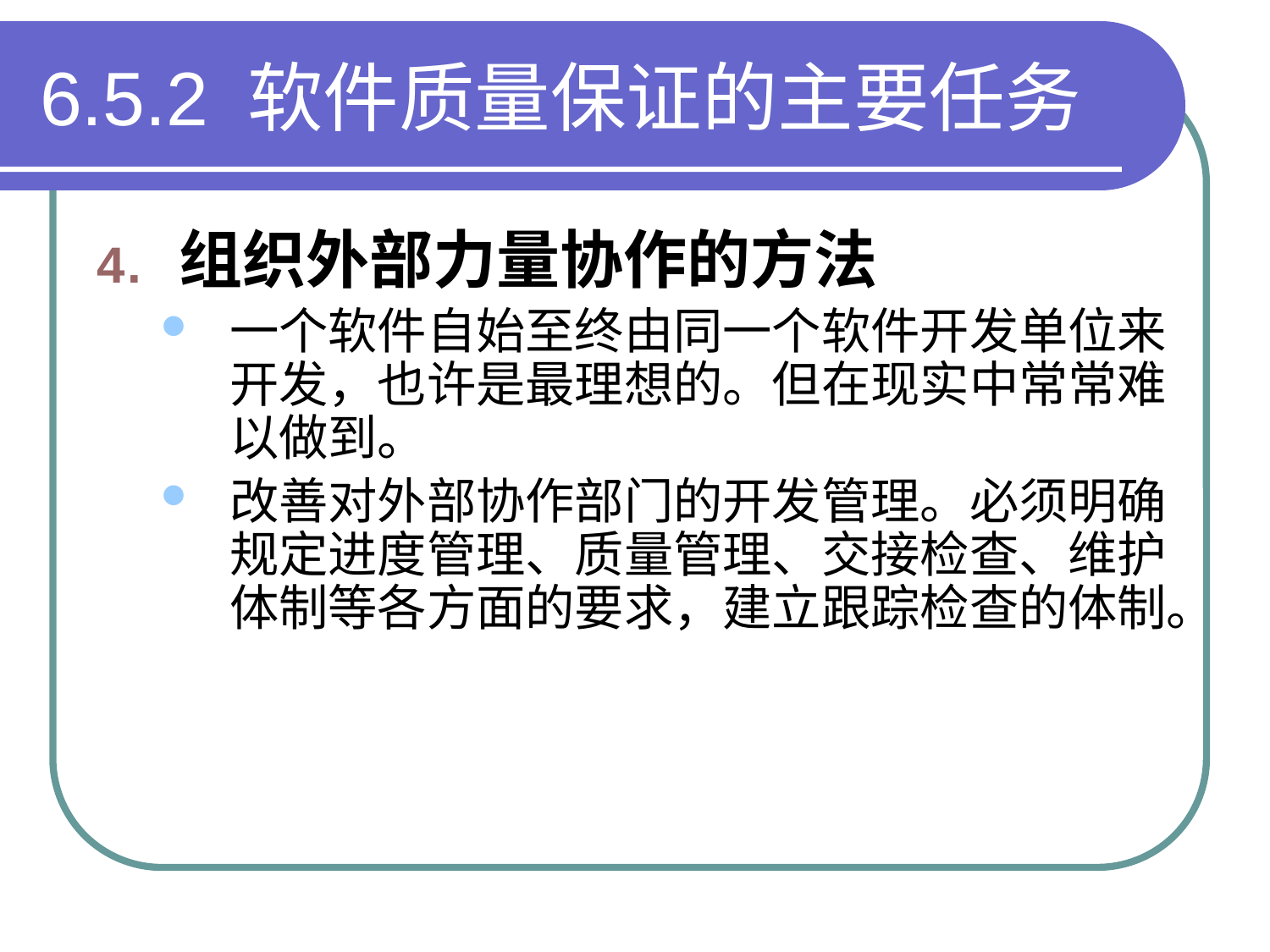

# 6.5.2 软件质量保证的主要任务
组织外部力量协作的方法
一个软件自始至终由同一个软件开发单位来开发，也许是最理想的。但在现实中常常难以做到。
改善对外部协作部门的开发管理。必须明确规定进度管理、质量管理、交接检查、维护体制等各方面的要求，建立跟踪检查的体制。

71